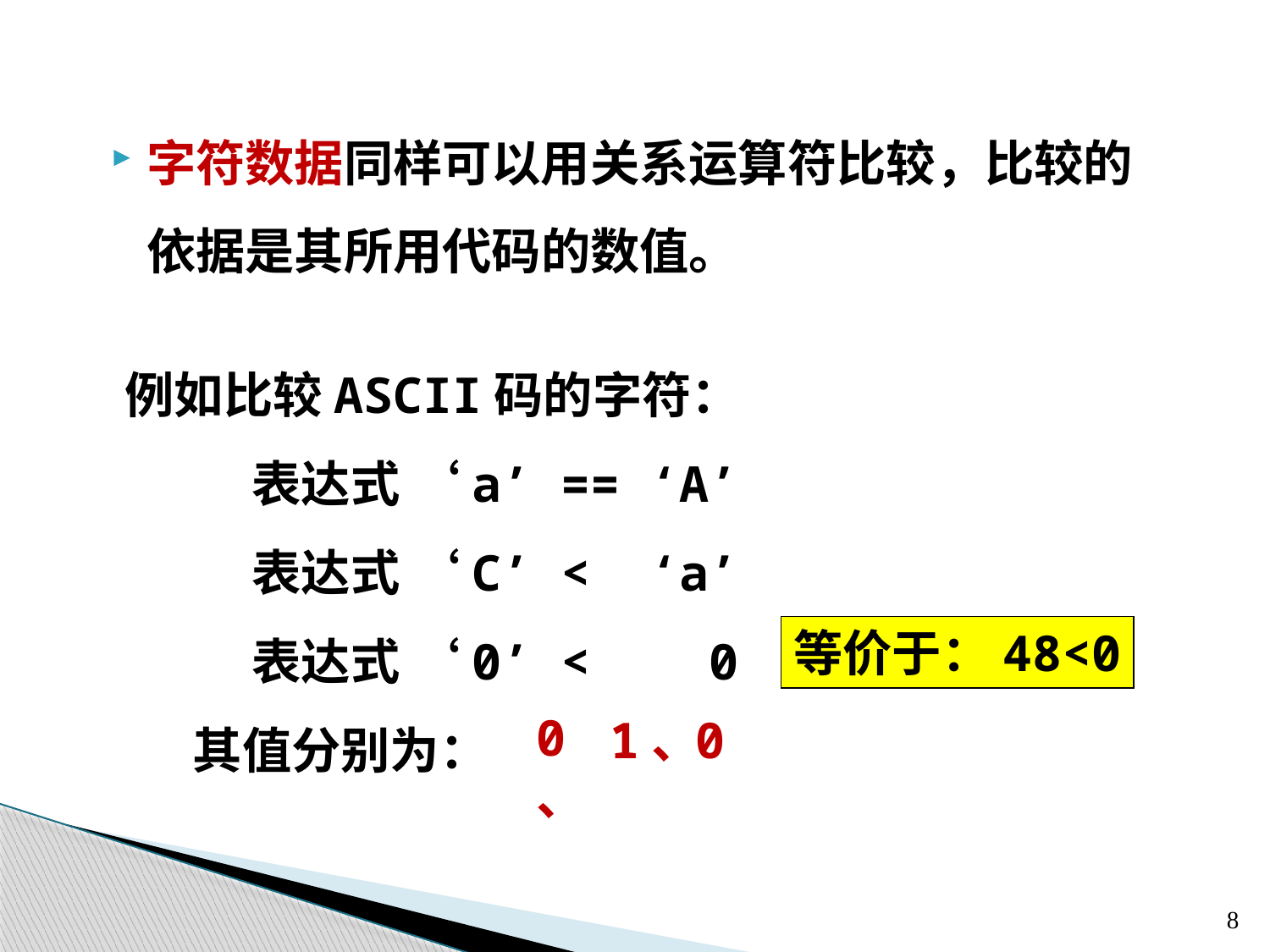

字符数据同样可以用关系运算符比较，比较的依据是其所用代码的数值。
例如比较ASCII码的字符：
	表达式 ‘a’ == ‘A’
	表达式 ‘C’ <  ‘a’
	表达式 ‘0’ <    0
     其值分别为：
等价于：48<0
0、
1、
0
8